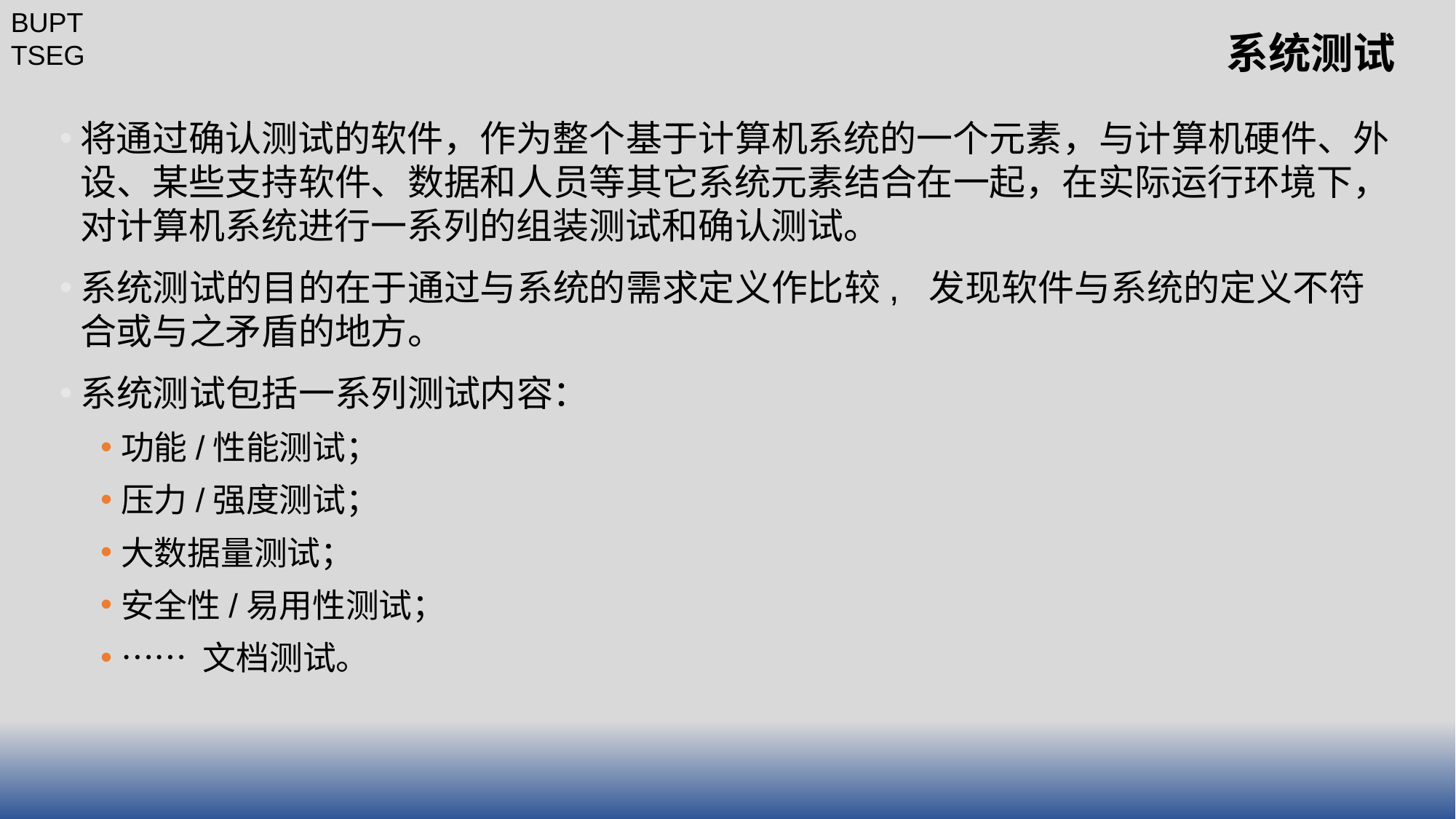

# 系统测试
将通过确认测试的软件，作为整个基于计算机系统的一个元素，与计算机硬件、外设、某些支持软件、数据和人员等其它系统元素结合在一起，在实际运行环境下，对计算机系统进行一系列的组装测试和确认测试。
系统测试的目的在于通过与系统的需求定义作比较,  发现软件与系统的定义不符合或与之矛盾的地方。
系统测试包括一系列测试内容：
功能/性能测试；
压力/强度测试；
大数据量测试；
安全性/易用性测试；
…… 文档测试。